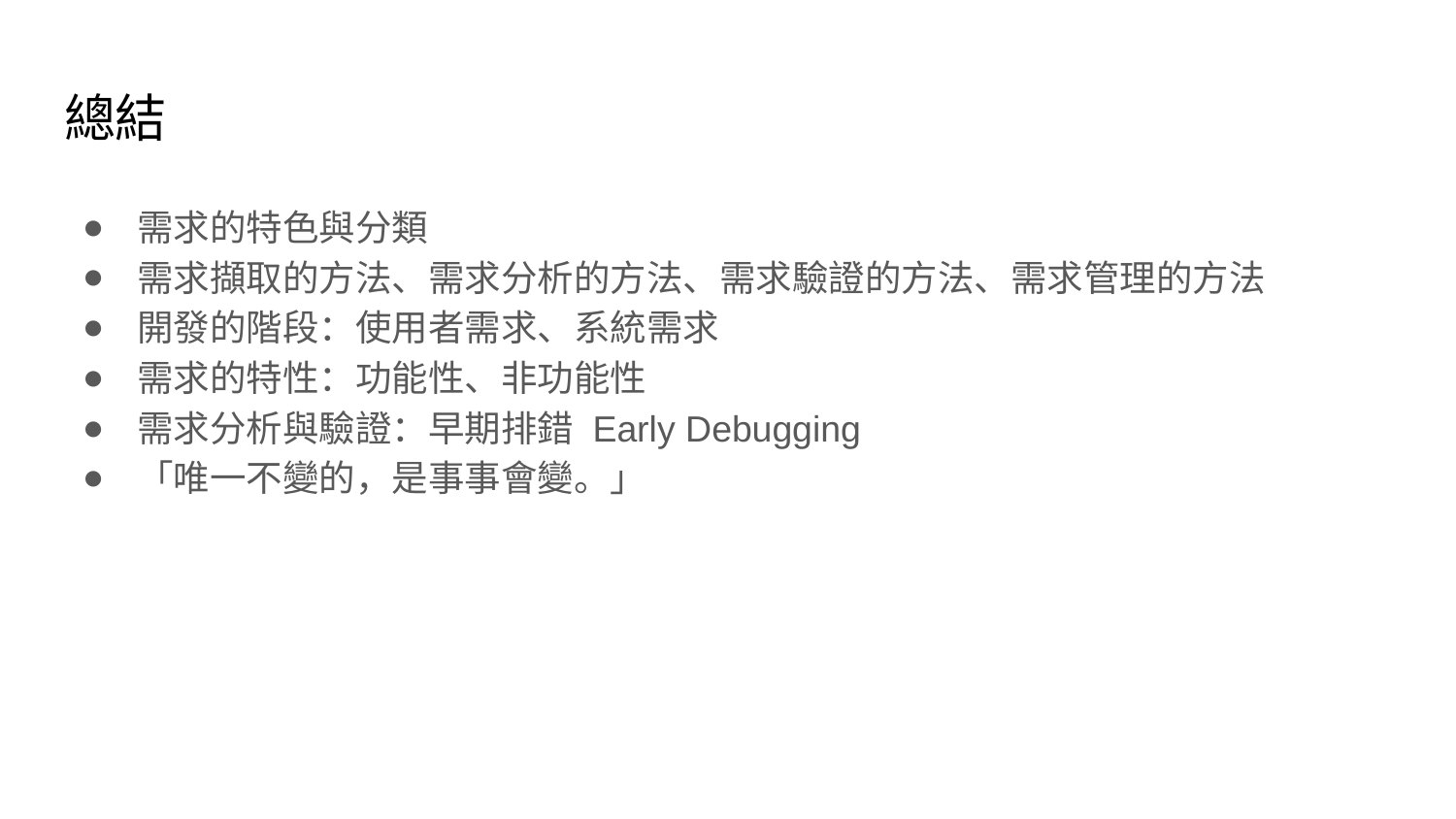

# 總結
需求的特色與分類
需求擷取的方法、需求分析的方法、需求驗證的方法、需求管理的方法
開發的階段：使用者需求、系統需求
需求的特性：功能性、非功能性
需求分析與驗證：早期排錯 Early Debugging
「唯一不變的，是事事會變。」